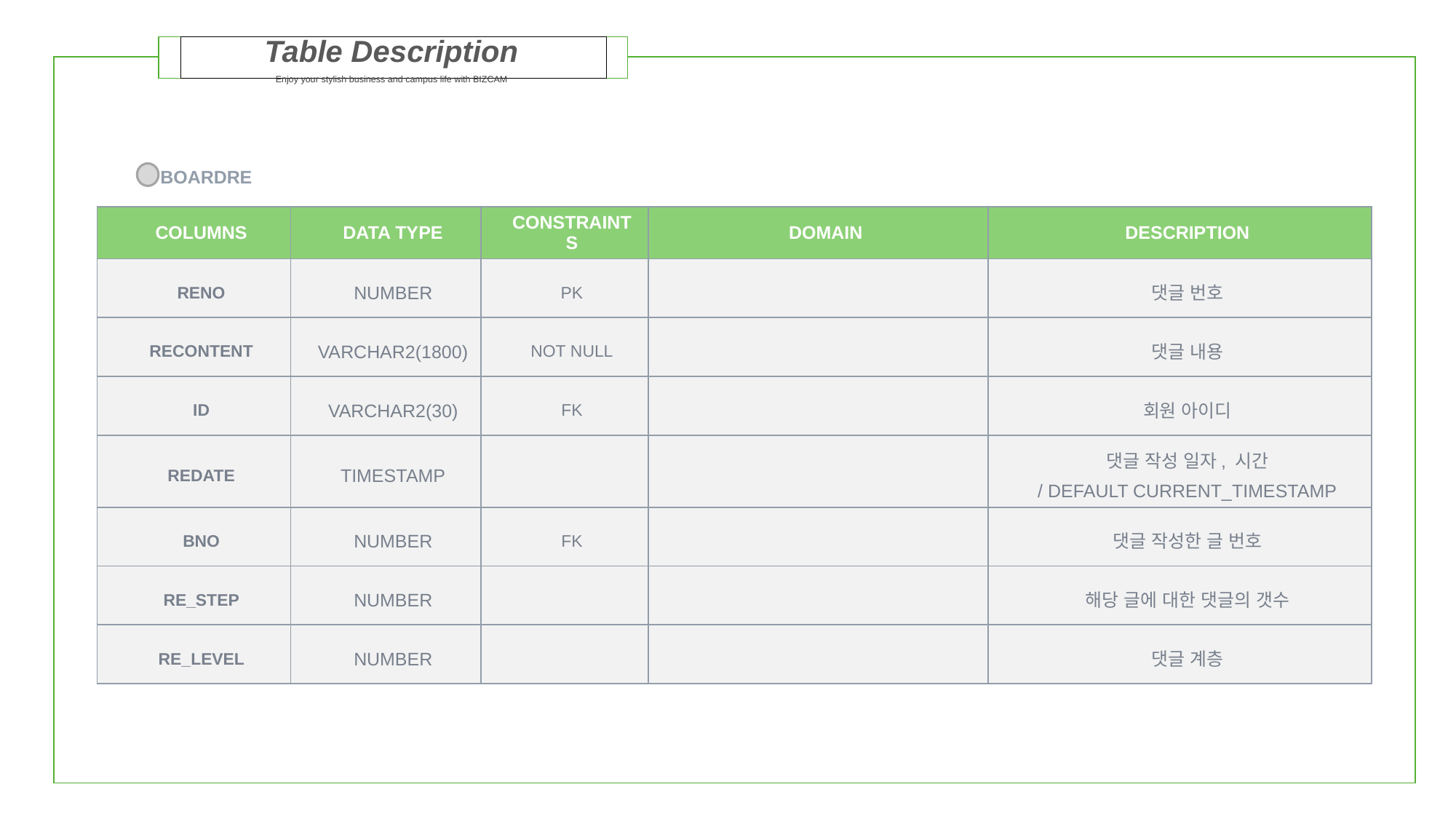

Table Description
Enjoy your stylish business and campus life with BIZCAM
|  |  |  |
| --- | --- | --- |

BOARDRE

| COLUMNS | DATA TYPE | CONSTRAINTS | DOMAIN | DESCRIPTION |
| --- | --- | --- | --- | --- |
| RENO | NUMBER | PK |  | 댓글 번호 |
| RECONTENT | VARCHAR2(1800) | NOT NULL |  | 댓글 내용 |
| ID | VARCHAR2(30) | FK |  | 회원 아이디 |
| REDATE | TIMESTAMP |  |  | 댓글 작성 일자, 시간 / DEFAULT CURRENT\_TIMESTAMP |
| BNO | NUMBER | FK |  | 댓글 작성한 글 번호 |
| RE\_STEP | NUMBER |  |  | 해당 글에 대한 댓글의 갯수 |
| RE\_LEVEL | NUMBER |  |  | 댓글 계층 |